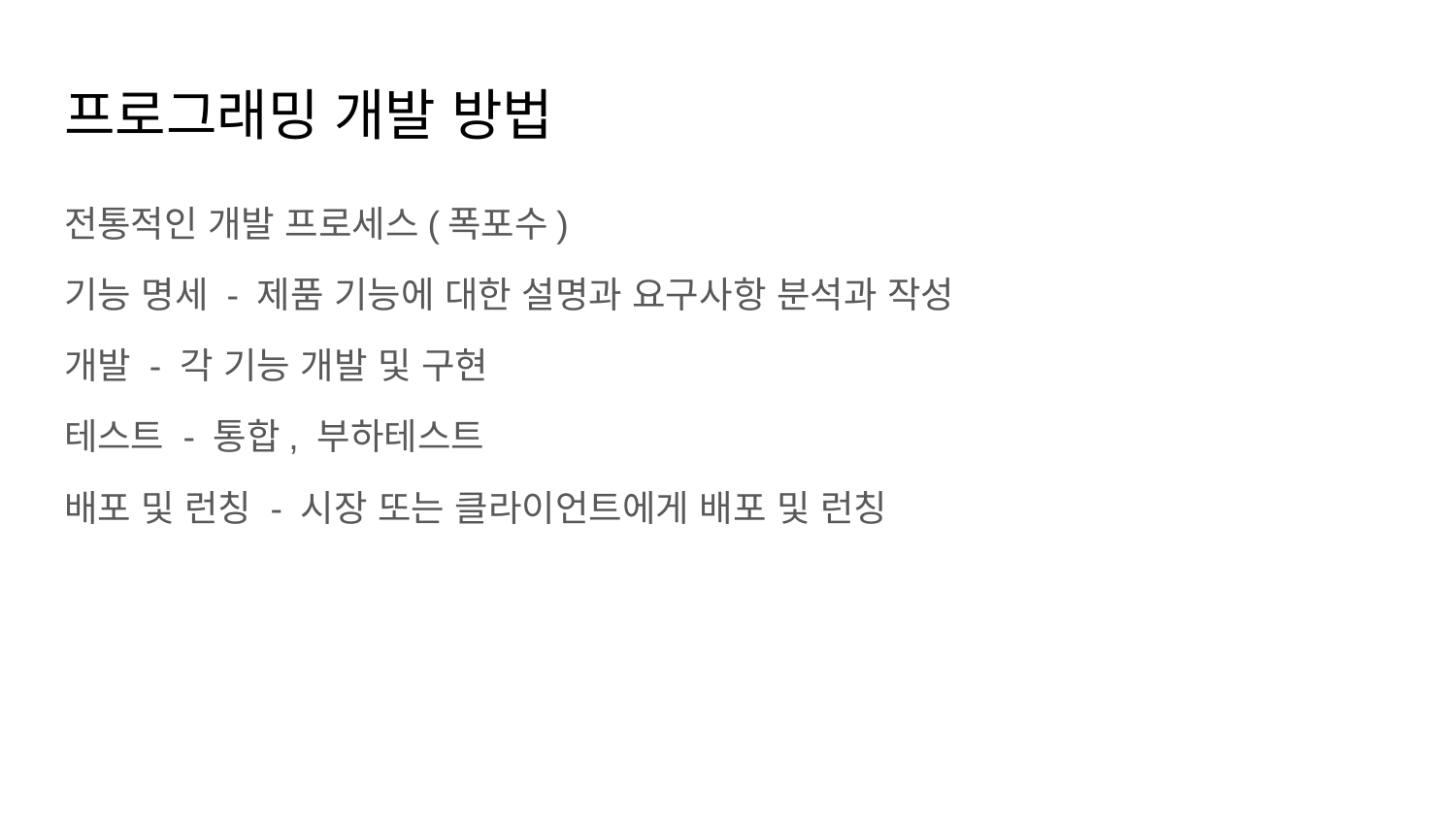

# 프로그래밍 개발 방법
전통적인 개발 프로세스(폭포수)
기능 명세 - 제품 기능에 대한 설명과 요구사항 분석과 작성
개발 - 각 기능 개발 및 구현
테스트 - 통합, 부하테스트
배포 및 런칭 - 시장 또는 클라이언트에게 배포 및 런칭